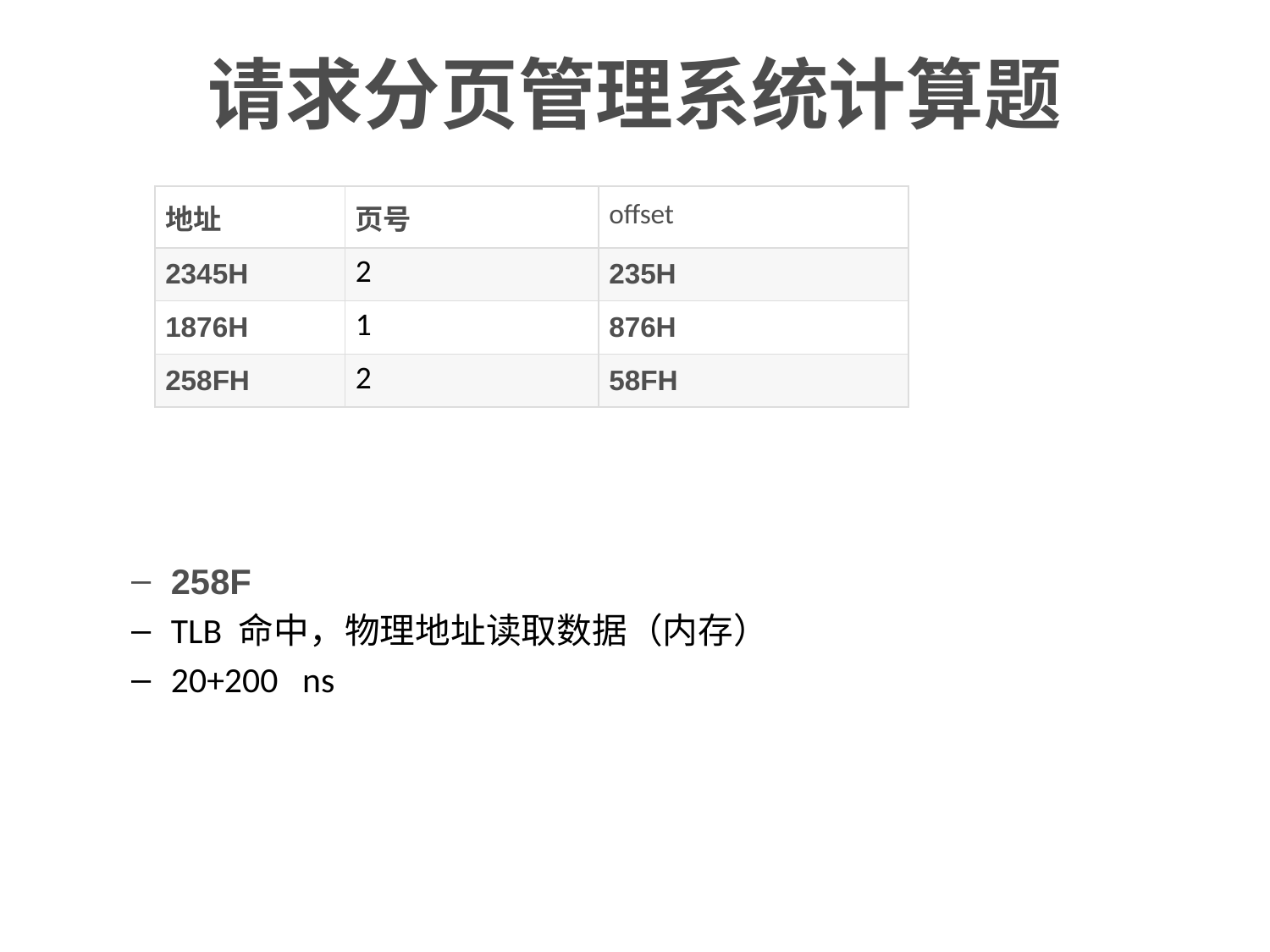

# 请求分页管理系统计算题

258F
TLB 命中，物理地址读取数据（内存）
20+200   ns

| 地址 | 页号 | offset |
| --- | --- | --- |
| 2345H | 2 | 235H |
| 1876H | 1 | 876H |
| 258FH | 2 | 58FH |